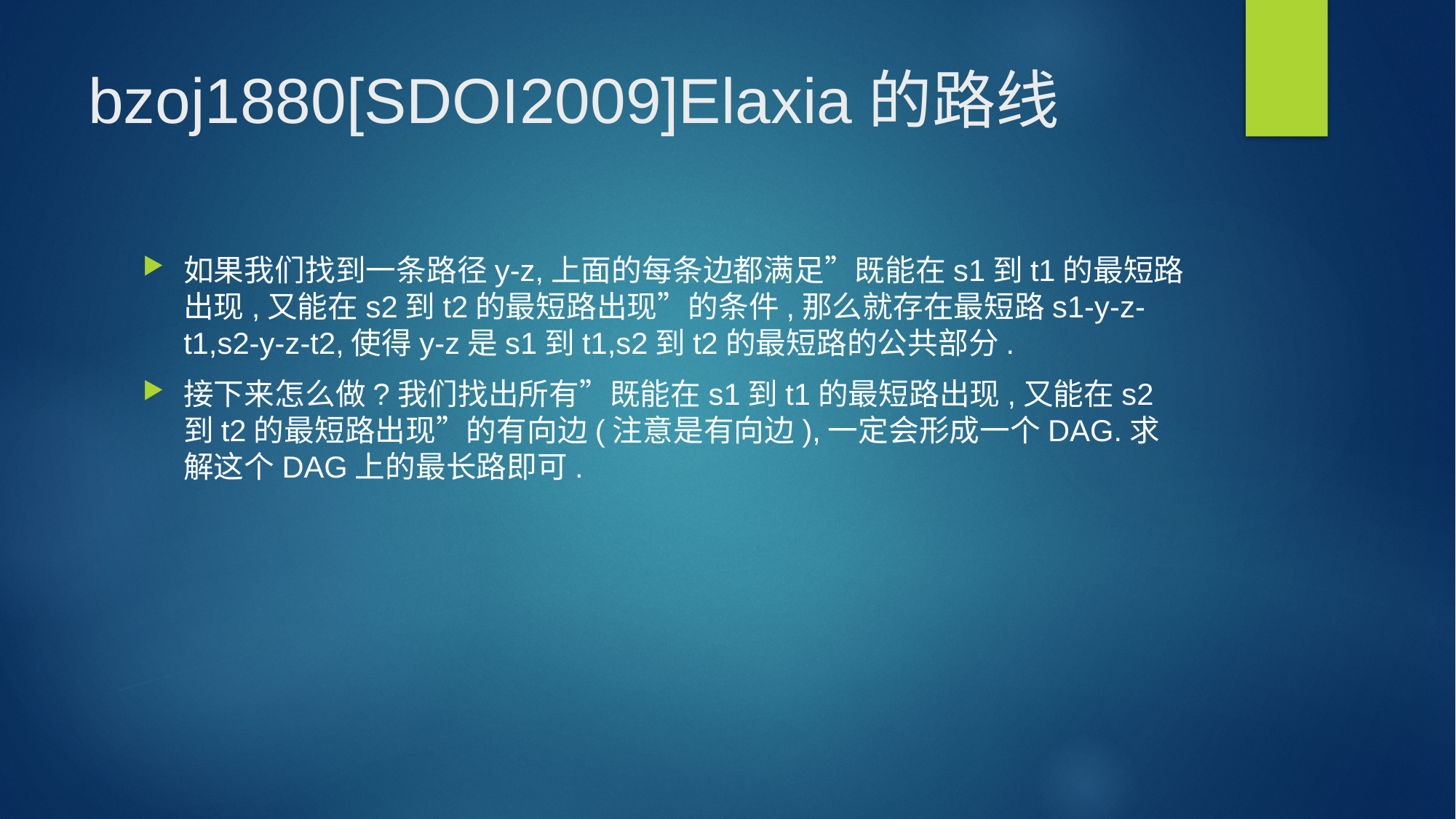

# bzoj1880[SDOI2009]Elaxia的路线
如果我们找到一条路径y-z,上面的每条边都满足”既能在s1到t1的最短路出现,又能在s2到t2的最短路出现”的条件,那么就存在最短路s1-y-z-t1,s2-y-z-t2,使得y-z是s1到t1,s2到t2的最短路的公共部分.
接下来怎么做?我们找出所有”既能在s1到t1的最短路出现,又能在s2到t2的最短路出现”的有向边(注意是有向边),一定会形成一个DAG.求解这个DAG上的最长路即可.